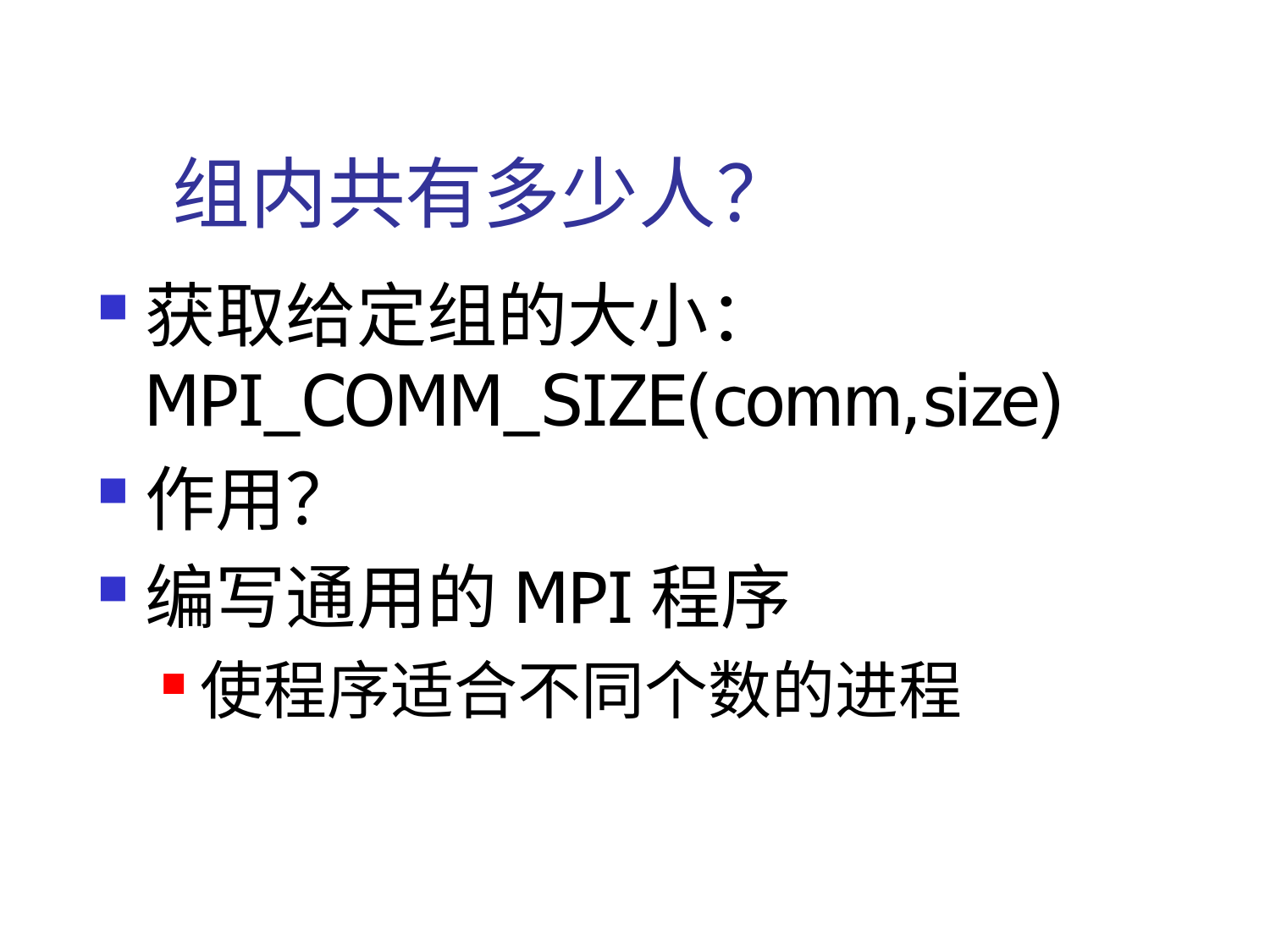

# 组内共有多少人？
获取给定组的大小：MPI_COMM_SIZE(comm,size)
作用？
编写通用的MPI程序
使程序适合不同个数的进程